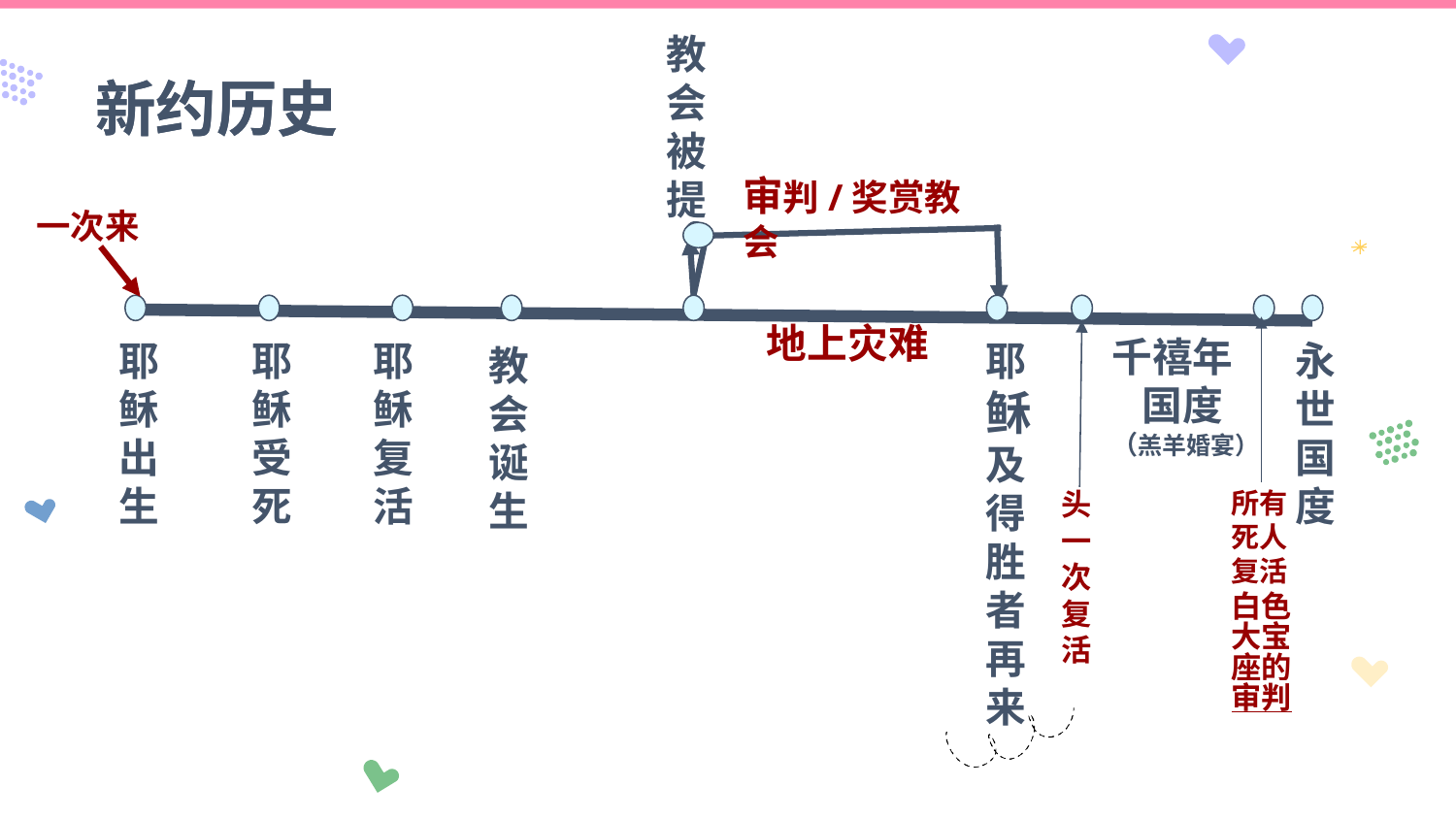

教会被提
# 新约历史
新约历史
审判/奖赏教会

一次来

地上灾难
千禧年
  国度
（羔羊婚宴）
耶稣出生
耶稣受死
耶稣复活
耶稣
及得胜
者
再来
永世国度
教会诞生
头一次复活
所有死人复活
白色大宝座的审判